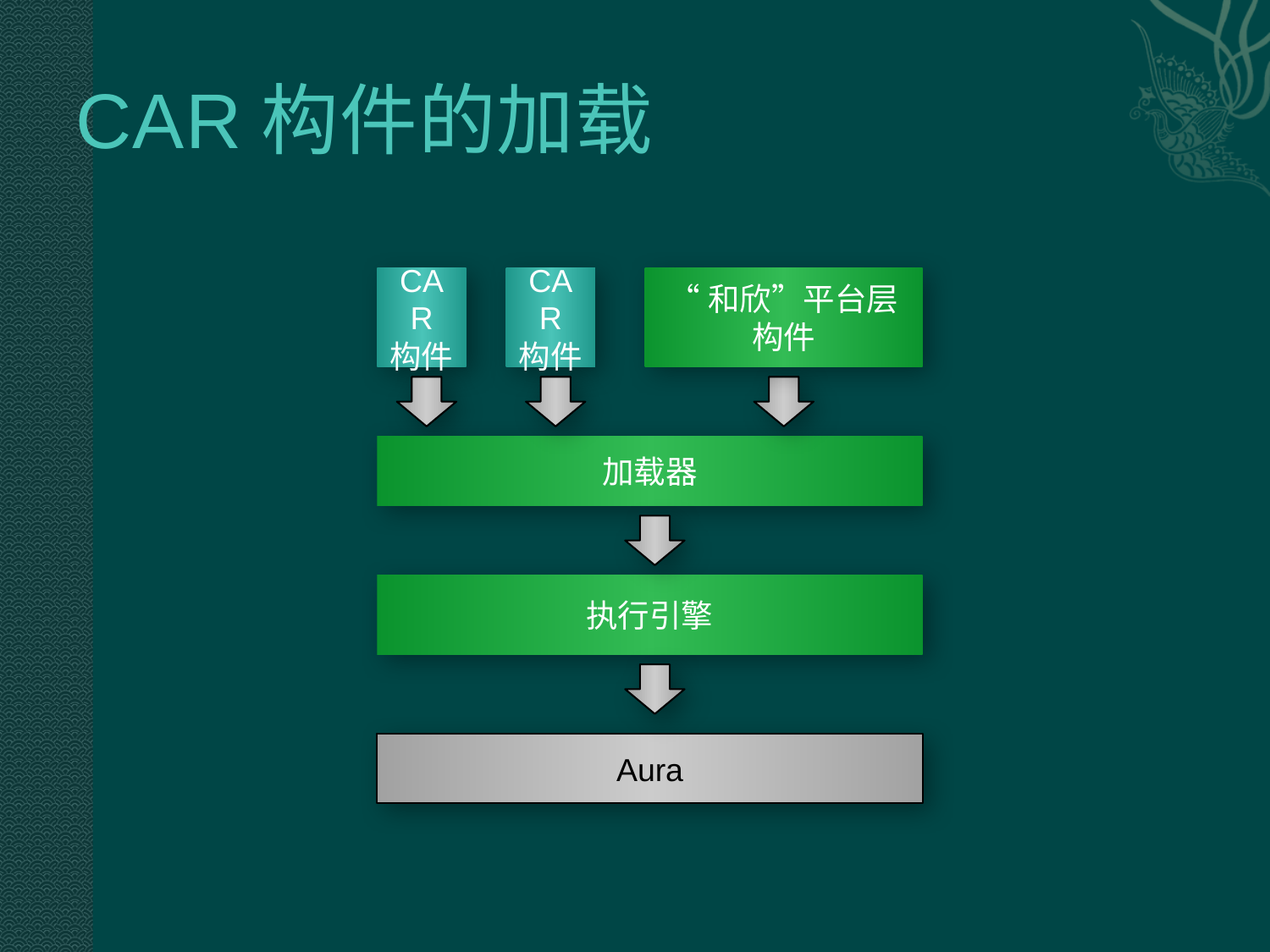

# CAR构件的加载
CAR
构件
CAR
构件
“和欣”平台层构件

加载器

执行引擎

Aura